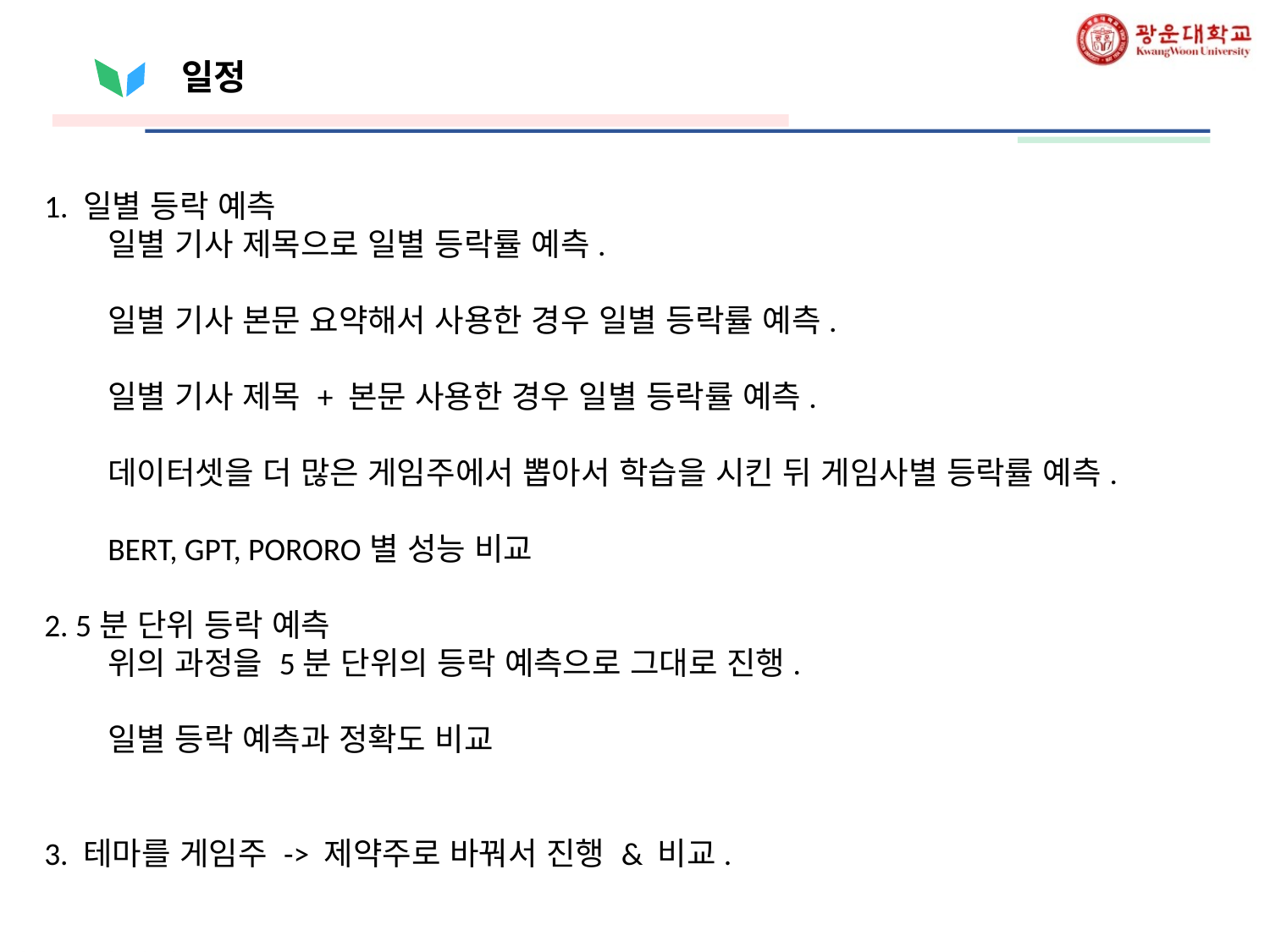

# 일정
1. 일별 등락 예측
일별 기사 제목으로 일별 등락률 예측.

일별 기사 본문 요약해서 사용한 경우 일별 등락률 예측.

일별 기사 제목 + 본문 사용한 경우 일별 등락률 예측.

데이터셋을 더 많은 게임주에서 뽑아서 학습을 시킨 뒤 게임사별 등락률 예측.

BERT, GPT, PORORO별 성능 비교

2. 5분 단위 등락 예측
위의 과정을 5분 단위의 등락 예측으로 그대로 진행.

일별 등락 예측과 정확도 비교

3. 테마를 게임주 -> 제약주로 바꿔서 진행 & 비교.